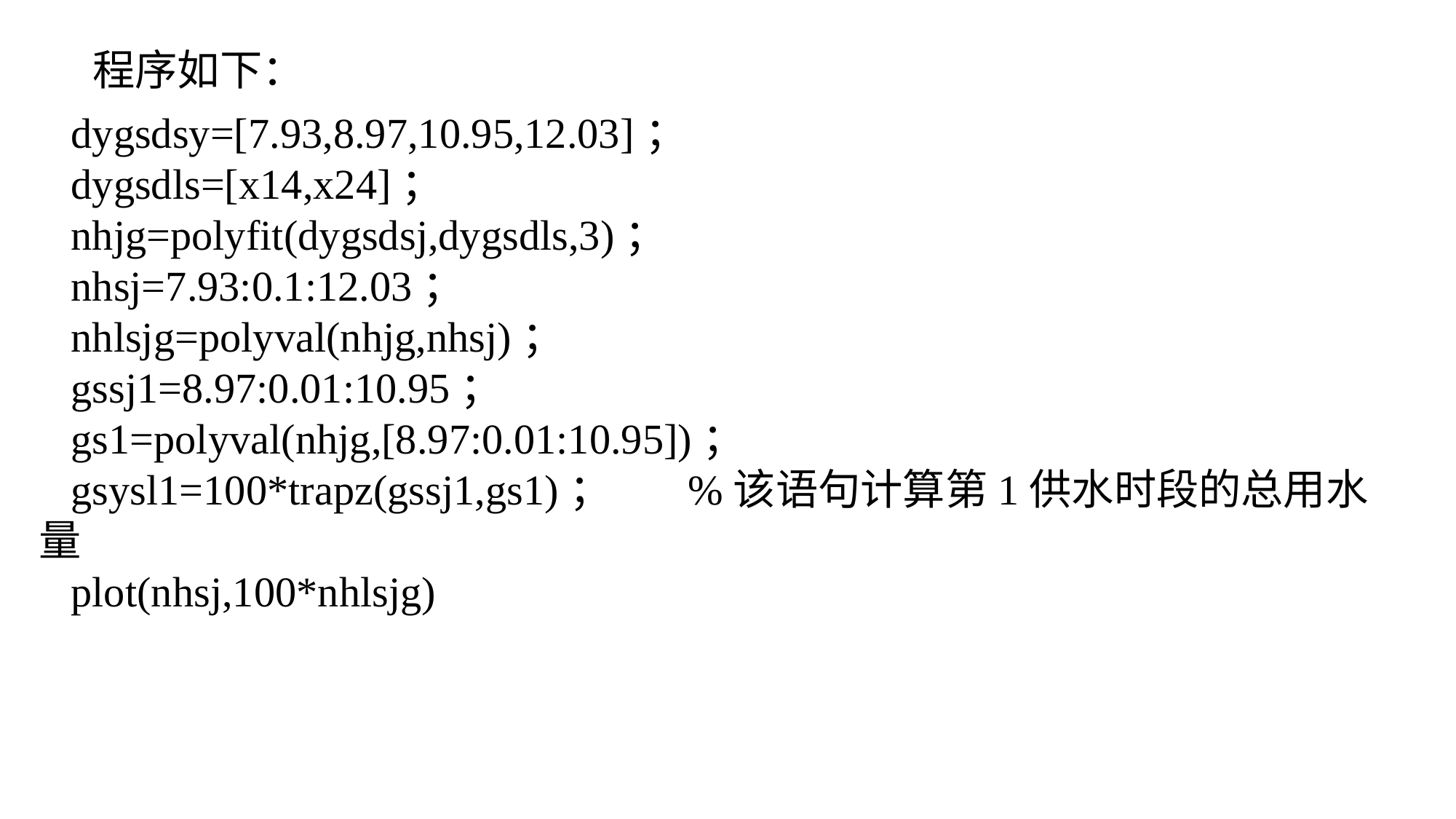

程序如下：
dygsdsy=[7.93,8.97,10.95,12.03]；
dygsdls=[x14,x24]；
nhjg=polyfit(dygsdsj,dygsdls,3)；
nhsj=7.93:0.1:12.03；
nhlsjg=polyval(nhjg,nhsj)；
gssj1=8.97:0.01:10.95；
gs1=polyval(nhjg,[8.97:0.01:10.95])；
gsysl1=100*trapz(gssj1,gs1)；       %该语句计算第1供水时段的总用水量
plot(nhsj,100*nhlsjg)